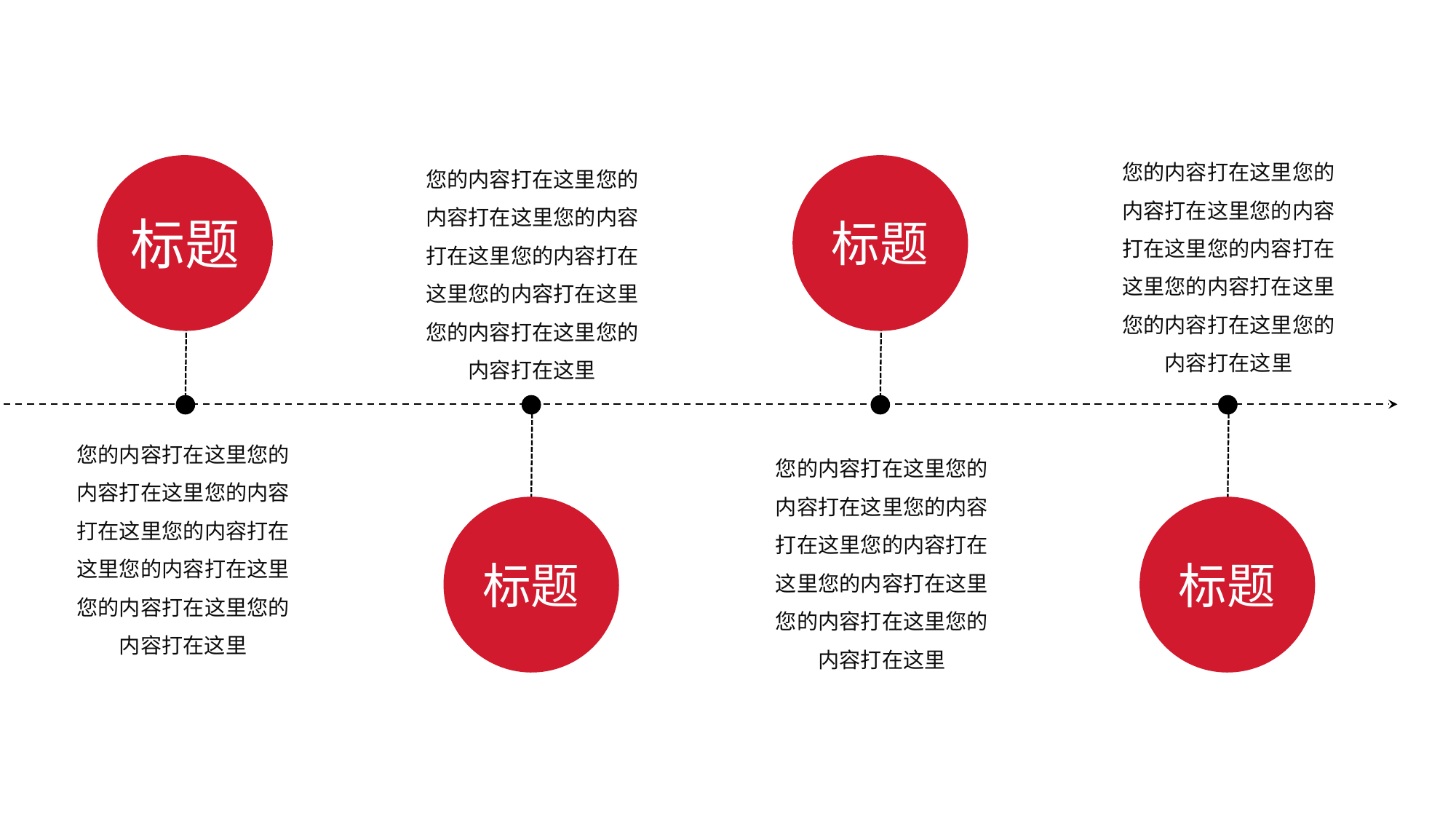

您的内容打在这里您的内容打在这里您的内容打在这里您的内容打在这里您的内容打在这里您的内容打在这里您的内容打在这里
您的内容打在这里您的内容打在这里您的内容打在这里您的内容打在这里您的内容打在这里您的内容打在这里您的内容打在这里

标题

标题

您的内容打在这里您的内容打在这里您的内容打在这里您的内容打在这里您的内容打在这里您的内容打在这里您的内容打在这里
您的内容打在这里您的内容打在这里您的内容打在这里您的内容打在这里您的内容打在这里您的内容打在这里您的内容打在这里

标题

标题